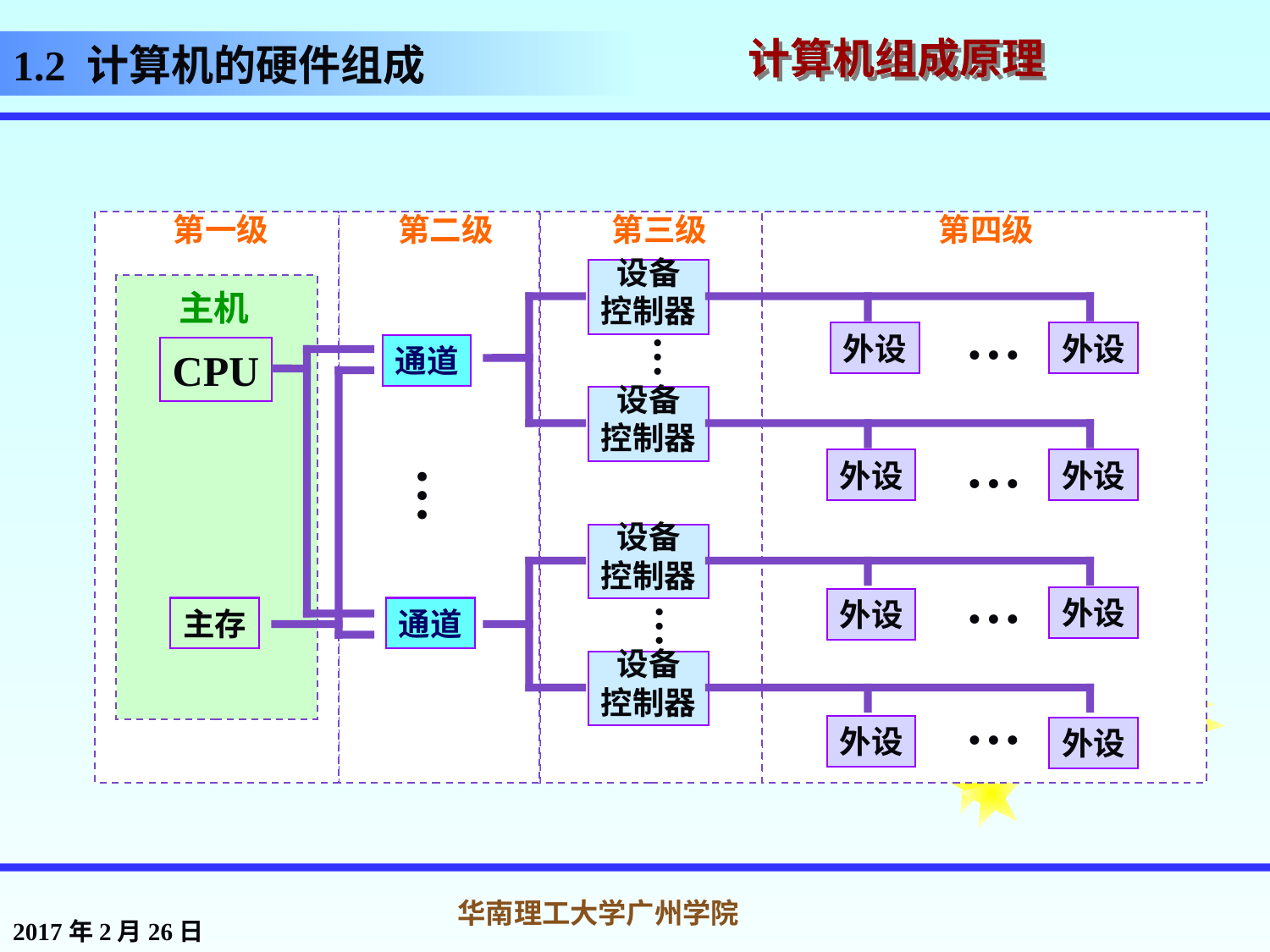

1.2 计算机的硬件组成
第一级
第二级
第三级
第四级

设备
控制器

主机

…

外设
外设
…
通道
CPU

设备
控制器

…
外设
外设
…
设备
控制器

…

外设
外设
…
主存
通道

设备
控制器
…

外设
外设
2017年2月26日